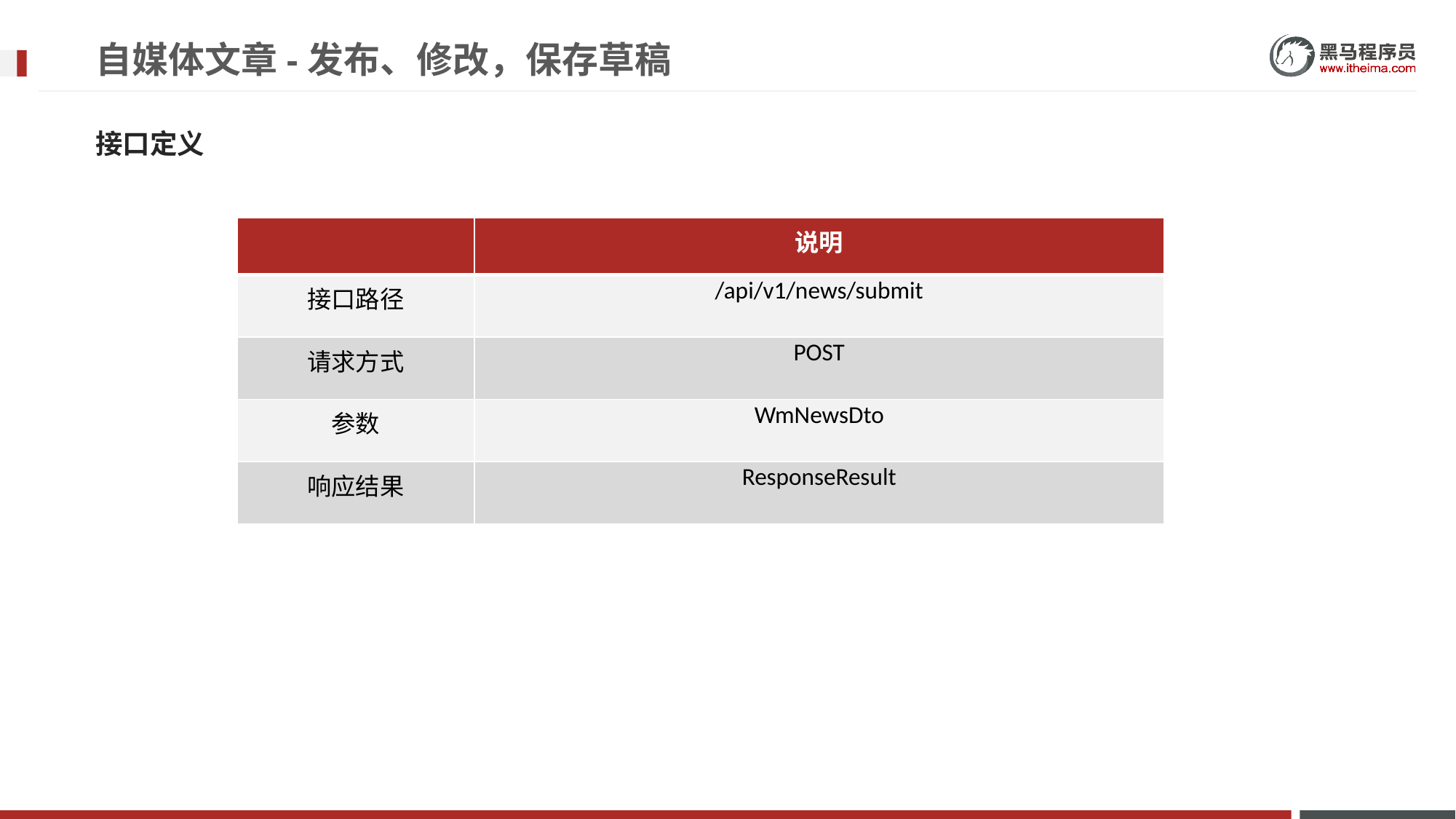

# 自媒体文章-发布、修改，保存草稿
接口定义
|  | 说明 |
| --- | --- |
| 接口路径 | /api/v1/news/submit |
| 请求方式 | POST |
| 参数 | WmNewsDto |
| 响应结果 | ResponseResult |